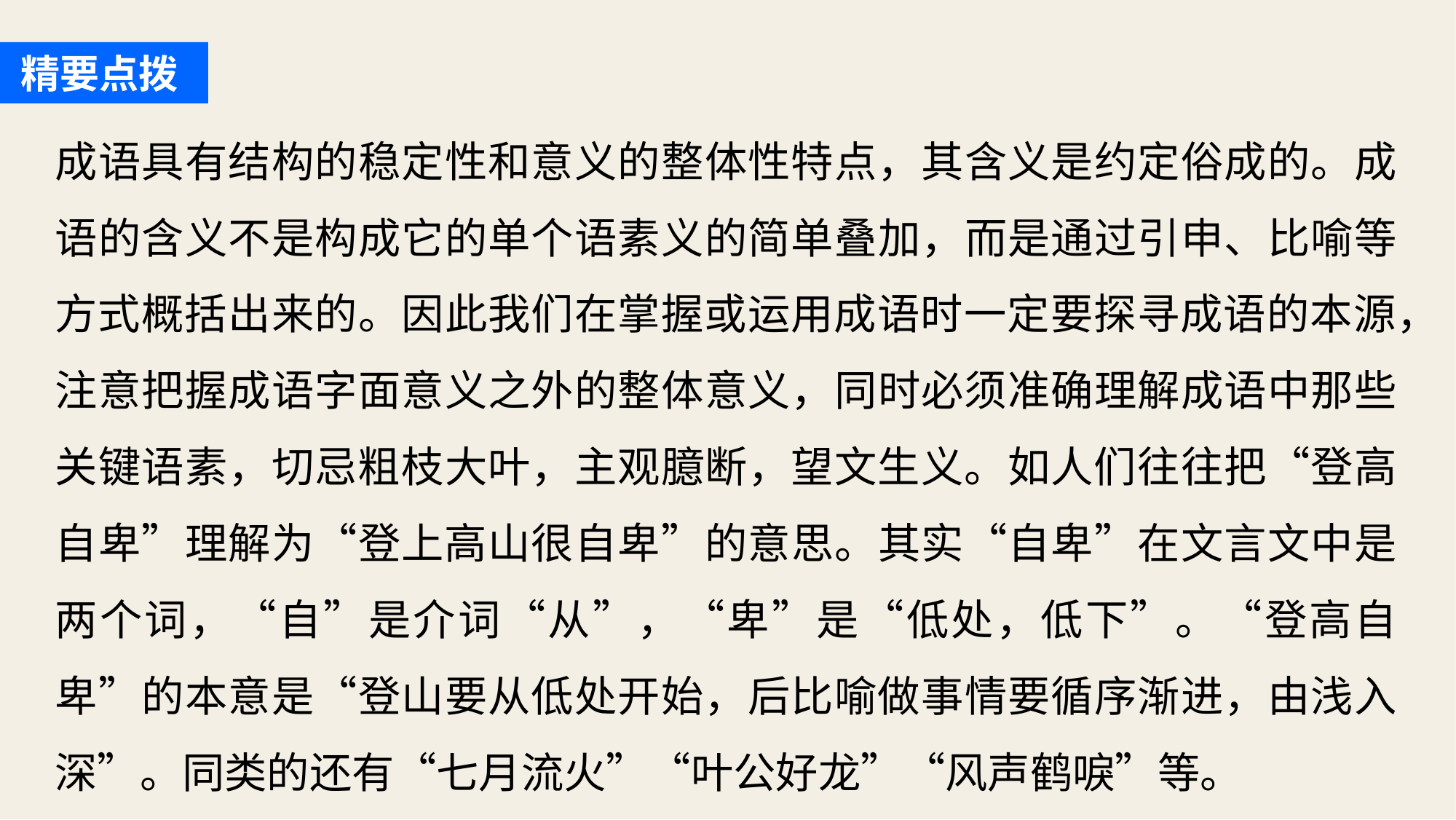

精要点拨
成语具有结构的稳定性和意义的整体性特点，其含义是约定俗成的。成语的含义不是构成它的单个语素义的简单叠加，而是通过引申、比喻等方式概括出来的。因此我们在掌握或运用成语时一定要探寻成语的本源，注意把握成语字面意义之外的整体意义，同时必须准确理解成语中那些关键语素，切忌粗枝大叶，主观臆断，望文生义。如人们往往把“登高自卑”理解为“登上高山很自卑”的意思。其实“自卑”在文言文中是两个词，“自”是介词“从”，“卑”是“低处，低下”。“登高自卑”的本意是“登山要从低处开始，后比喻做事情要循序渐进，由浅入深”。同类的还有“七月流火”“叶公好龙”“风声鹤唳”等。